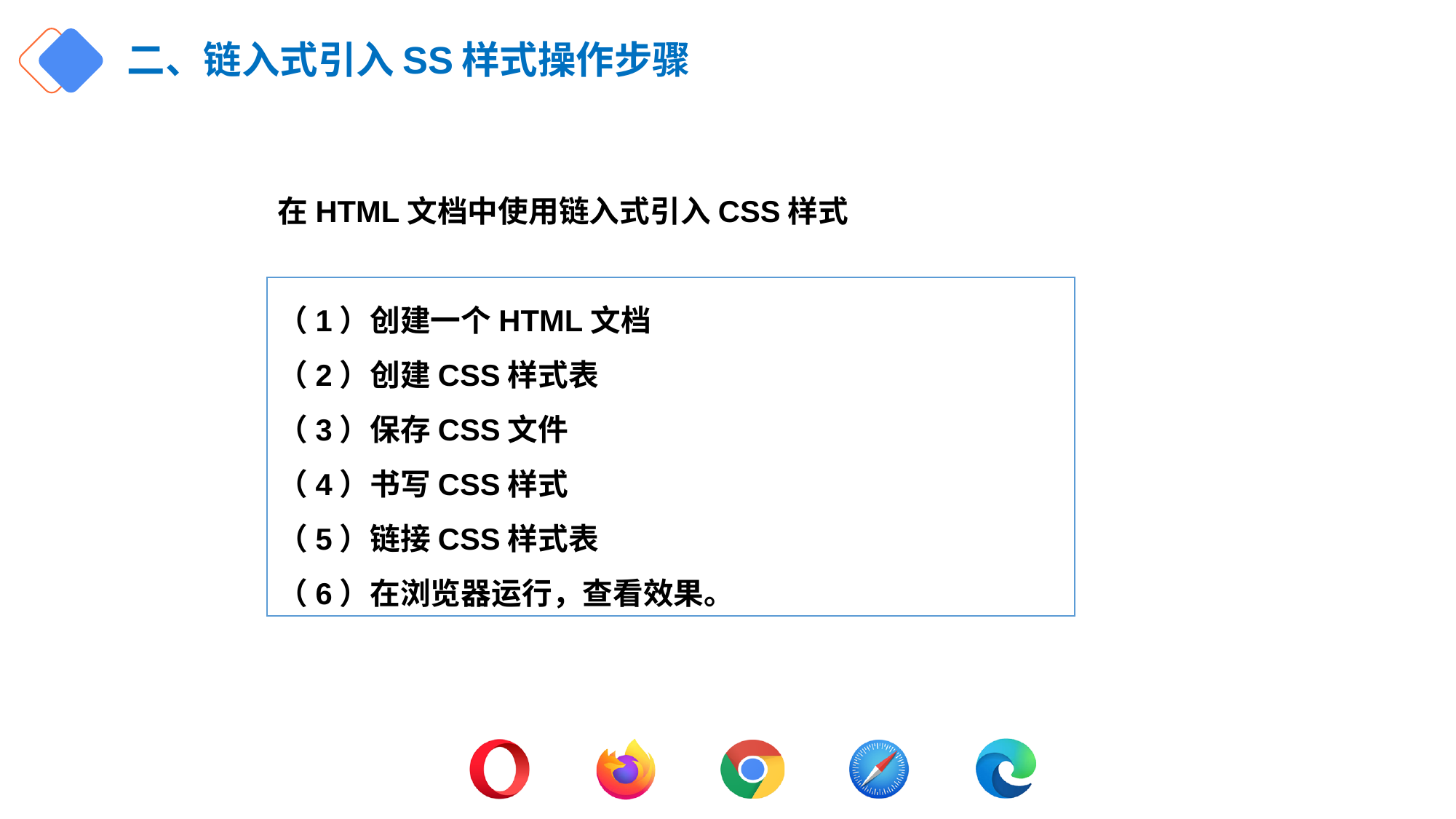

# 二、链入式引入SS样式操作步骤

在HTML文档中使用链入式引入CSS样式
（1）创建一个HTML文档
（2）创建CSS样式表
（3）保存CSS文件
（4）书写CSS样式
（5）链接CSS样式表
（6）在浏览器运行，查看效果。